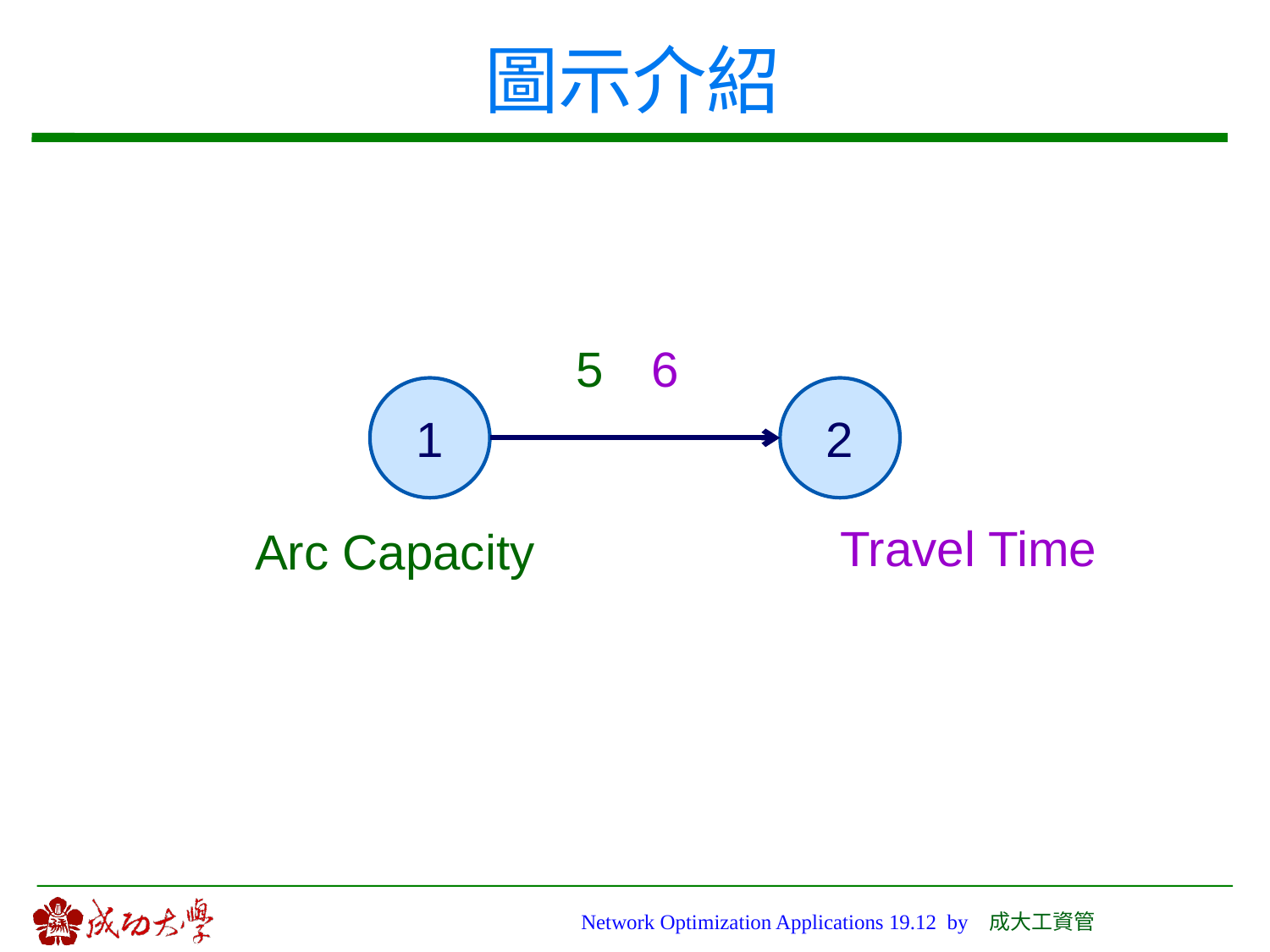

# 圖示介紹
5
6
1
2
Travel Time
Arc Capacity
Network Optimization Applications 19.12  by   成大工資管